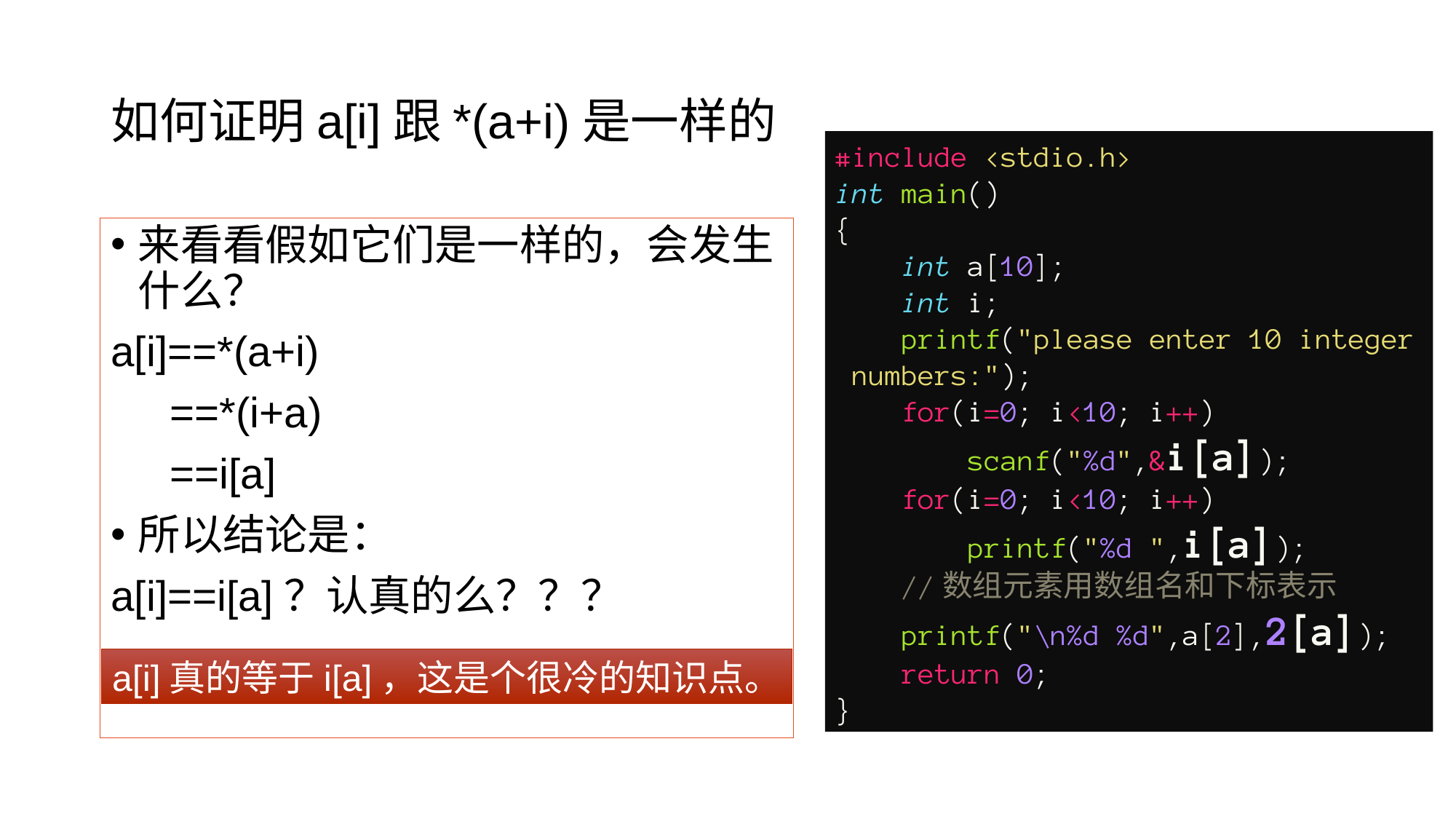

# 如何证明a[i]跟*(a+i)是一样的
#include <stdio.h>
int main()
{
    int a[10];
    int i;
    printf("please enter 10 integer numbers:");
    for(i=0; i<10; i++)
        scanf("%d",&i[a]);
    for(i=0; i<10; i++)
        printf("%d ",i[a]);
    //数组元素用数组名和下标表示
    printf("\n%d %d",a[2],2[a]);
    return 0;
}
来看看假如它们是一样的，会发生什么？
a[i]==*(a+i)
     ==*(i+a)
     ==i[a]
所以结论是：
a[i]==i[a]？认真的么？？？
a[i]真的等于i[a]，这是个很冷的知识点。